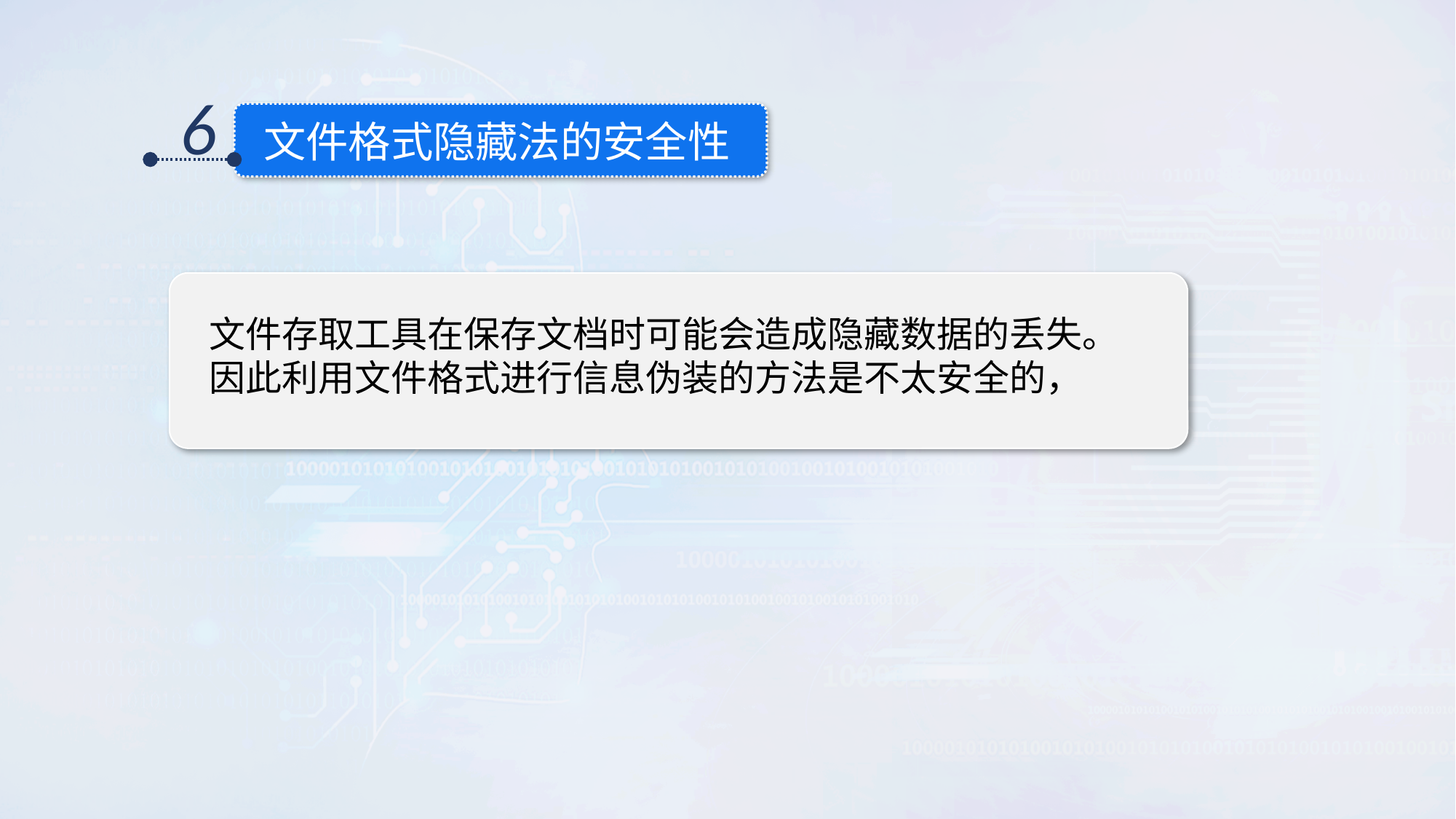

6

文件格式隐藏法的安全性

文件存取工具在保存文档时可能会造成隐藏数据的丢失。因此利用文件格式进行信息伪装的方法是不太安全的，